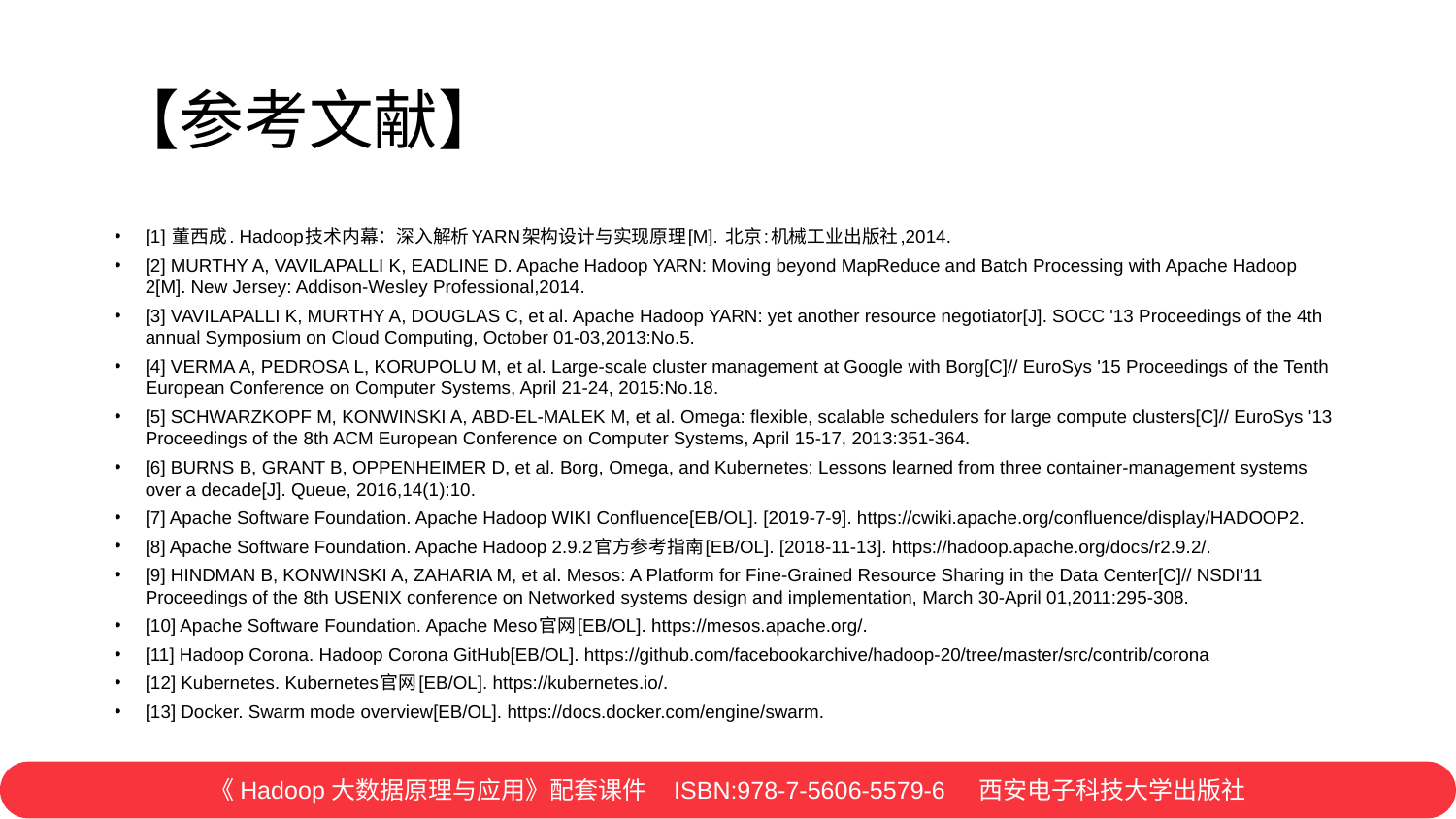

# 【参考文献】
[1] 董西成. Hadoop技术内幕：深入解析YARN架构设计与实现原理[M]. 北京:机械工业出版社,2014.
[2] MURTHY A, VAVILAPALLI K, EADLINE D. Apache Hadoop YARN: Moving beyond MapReduce and Batch Processing with Apache Hadoop 2[M]. New Jersey: Addison-Wesley Professional,2014.
[3] VAVILAPALLI K, MURTHY A, DOUGLAS C, et al. Apache Hadoop YARN: yet another resource negotiator[J]. SOCC '13 Proceedings of the 4th annual Symposium on Cloud Computing, October 01-03,2013:No.5.
[4] VERMA A, PEDROSA L, KORUPOLU M, et al. Large-scale cluster management at Google with Borg[C]// EuroSys '15 Proceedings of the Tenth European Conference on Computer Systems, April 21-24, 2015:No.18.
[5] SCHWARZKOPF M, KONWINSKI A, ABD-EL-MALEK M, et al. Omega: flexible, scalable schedulers for large compute clusters[C]// EuroSys '13 Proceedings of the 8th ACM European Conference on Computer Systems, April 15-17, 2013:351-364.
[6] BURNS B, GRANT B, OPPENHEIMER D, et al. Borg, Omega, and Kubernetes: Lessons learned from three container-management systems over a decade[J]. Queue, 2016,14(1):10.
[7] Apache Software Foundation. Apache Hadoop WIKI Confluence[EB/OL]. [2019-7-9]. https://cwiki.apache.org/confluence/display/HADOOP2.
[8] Apache Software Foundation. Apache Hadoop 2.9.2官方参考指南[EB/OL]. [2018-11-13]. https://hadoop.apache.org/docs/r2.9.2/.
[9] HINDMAN B, KONWINSKI A, ZAHARIA M, et al. Mesos: A Platform for Fine-Grained Resource Sharing in the Data Center[C]// NSDI'11 Proceedings of the 8th USENIX conference on Networked systems design and implementation, March 30-April 01,2011:295-308.
[10] Apache Software Foundation. Apache Meso官网[EB/OL]. https://mesos.apache.org/.
[11] Hadoop Corona. Hadoop Corona GitHub[EB/OL]. https://github.com/facebookarchive/hadoop-20/tree/master/src/contrib/corona
[12] Kubernetes. Kubernetes官网[EB/OL]. https://kubernetes.io/.
[13] Docker. Swarm mode overview[EB/OL]. https://docs.docker.com/engine/swarm.